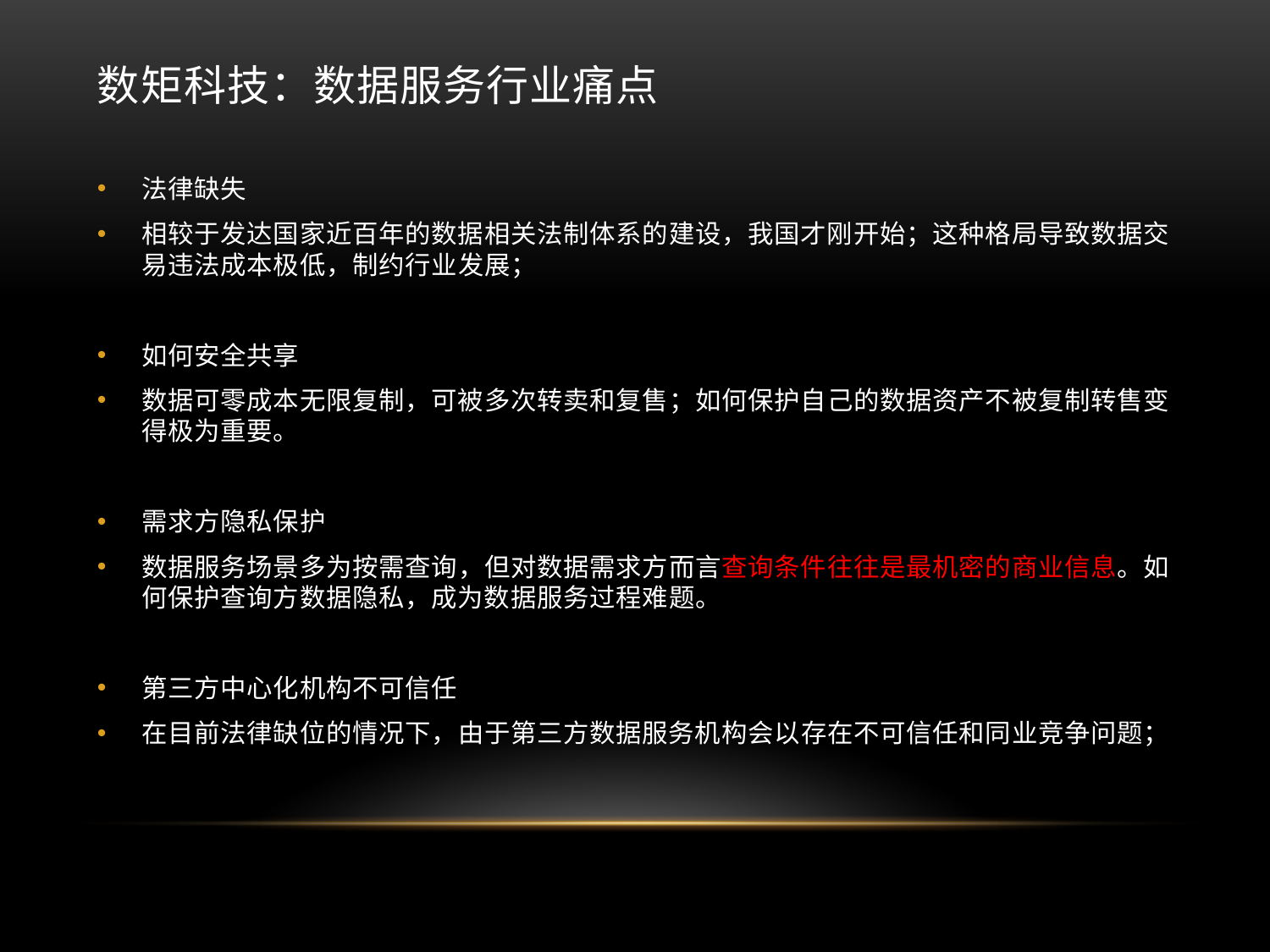

# 数矩科技：数据服务行业痛点
法律缺失
相较于发达国家近百年的数据相关法制体系的建设，我国才刚开始；这种格局导致数据交易违法成本极低，制约行业发展；

如何安全共享
数据可零成本无限复制，可被多次转卖和复售；如何保护自己的数据资产不被复制转售变得极为重要。

需求方隐私保护
数据服务场景多为按需查询，但对数据需求方而言查询条件往往是最机密的商业信息。如何保护查询方数据隐私，成为数据服务过程难题。

第三方中心化机构不可信任
在目前法律缺位的情况下，由于第三方数据服务机构会以存在不可信任和同业竞争问题；